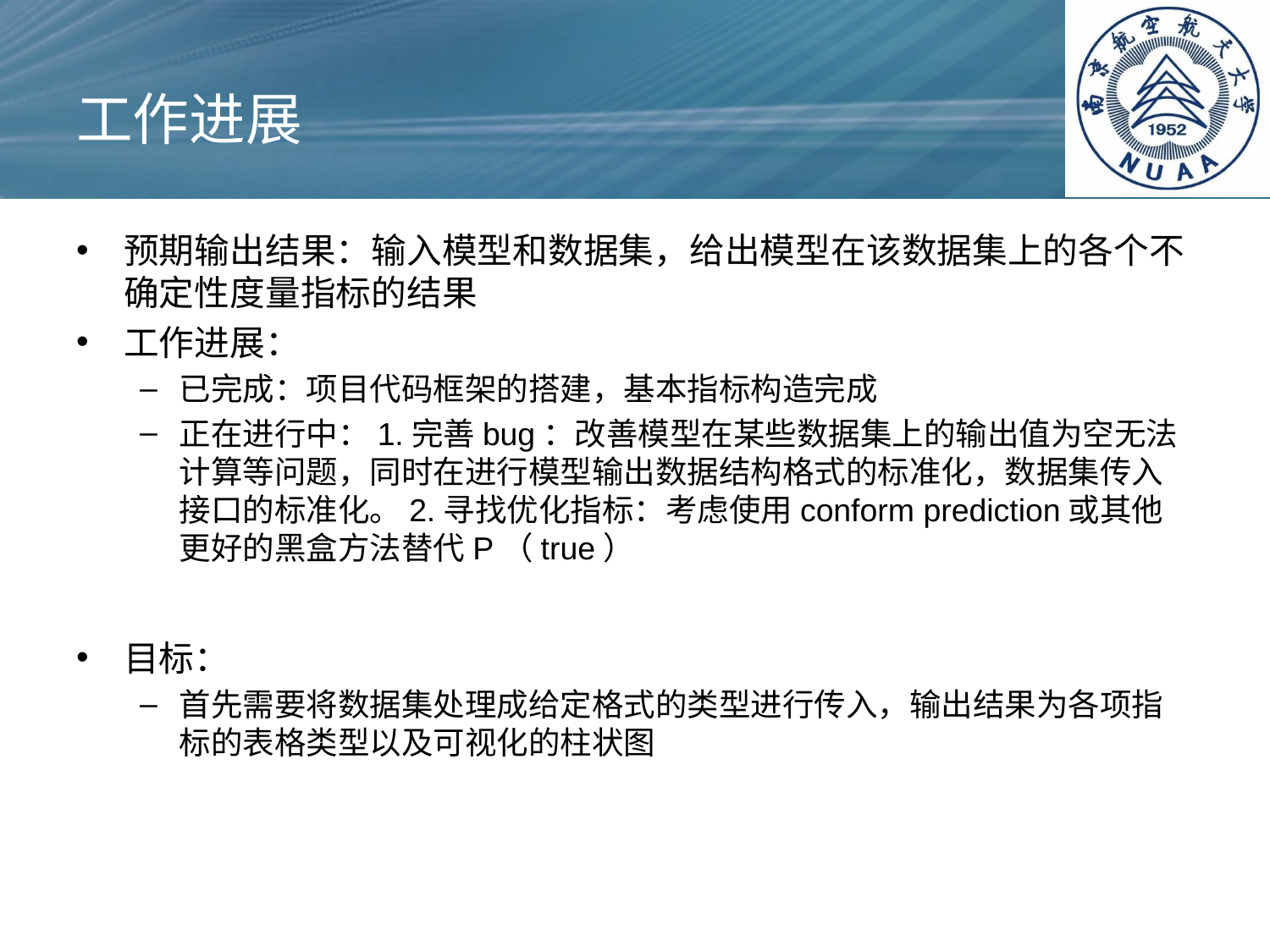

# 工作进展
预期输出结果：输入模型和数据集，给出模型在该数据集上的各个不确定性度量指标的结果
工作进展：
已完成：项目代码框架的搭建，基本指标构造完成
正在进行中：1.完善bug：改善模型在某些数据集上的输出值为空无法计算等问题，同时在进行模型输出数据结构格式的标准化，数据集传入接口的标准化。2.寻找优化指标：考虑使用conform prediction或其他更好的黑盒方法替代P（true）

目标：
首先需要将数据集处理成给定格式的类型进行传入，输出结果为各项指标的表格类型以及可视化的柱状图